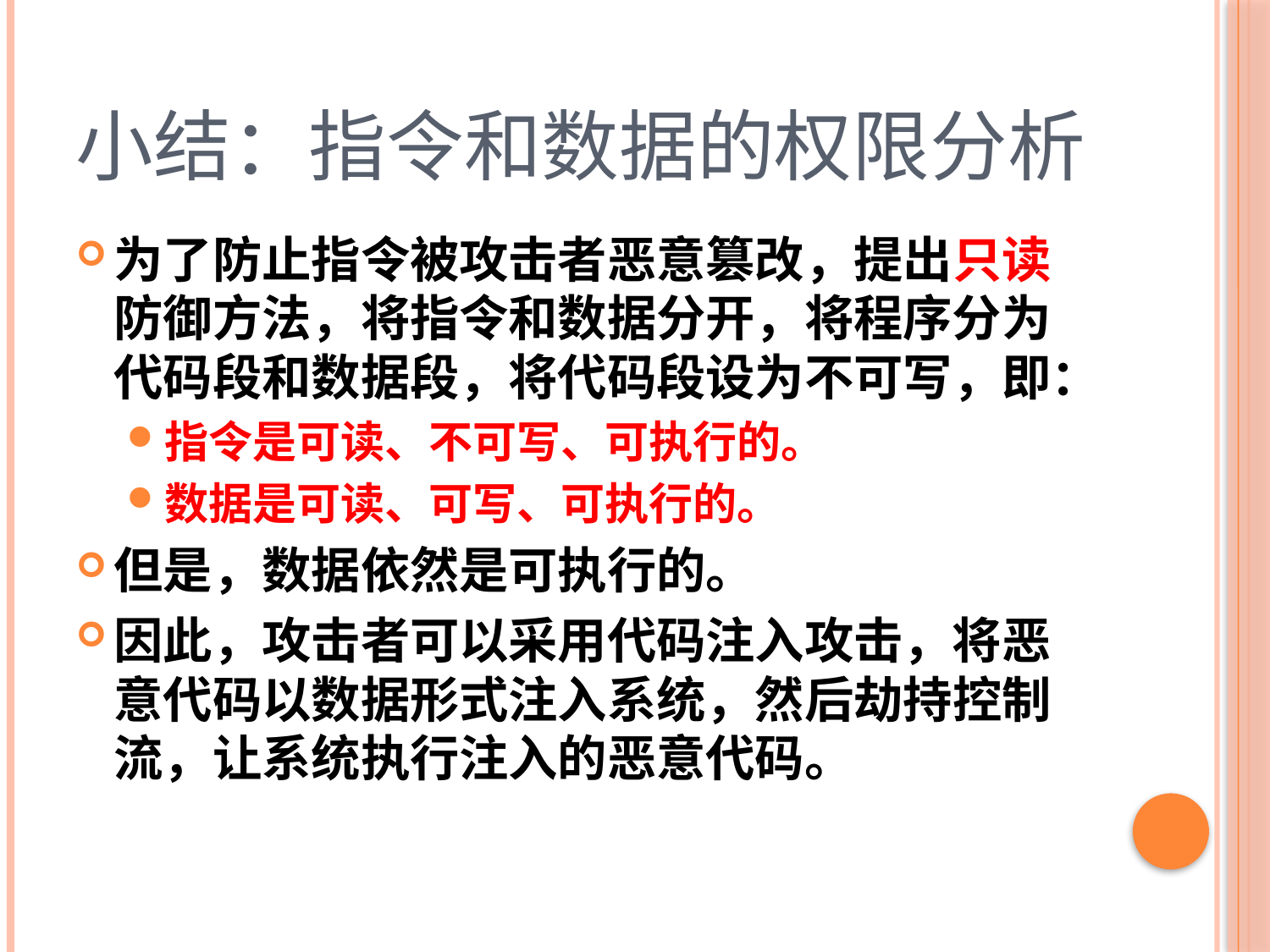

# 小结：指令和数据的权限分析
为了防止指令被攻击者恶意篡改，提出只读防御方法，将指令和数据分开，将程序分为代码段和数据段，将代码段设为不可写，即：
指令是可读、不可写、可执行的。
数据是可读、可写、可执行的。
但是，数据依然是可执行的。
因此，攻击者可以采用代码注入攻击，将恶意代码以数据形式注入系统，然后劫持控制流，让系统执行注入的恶意代码。